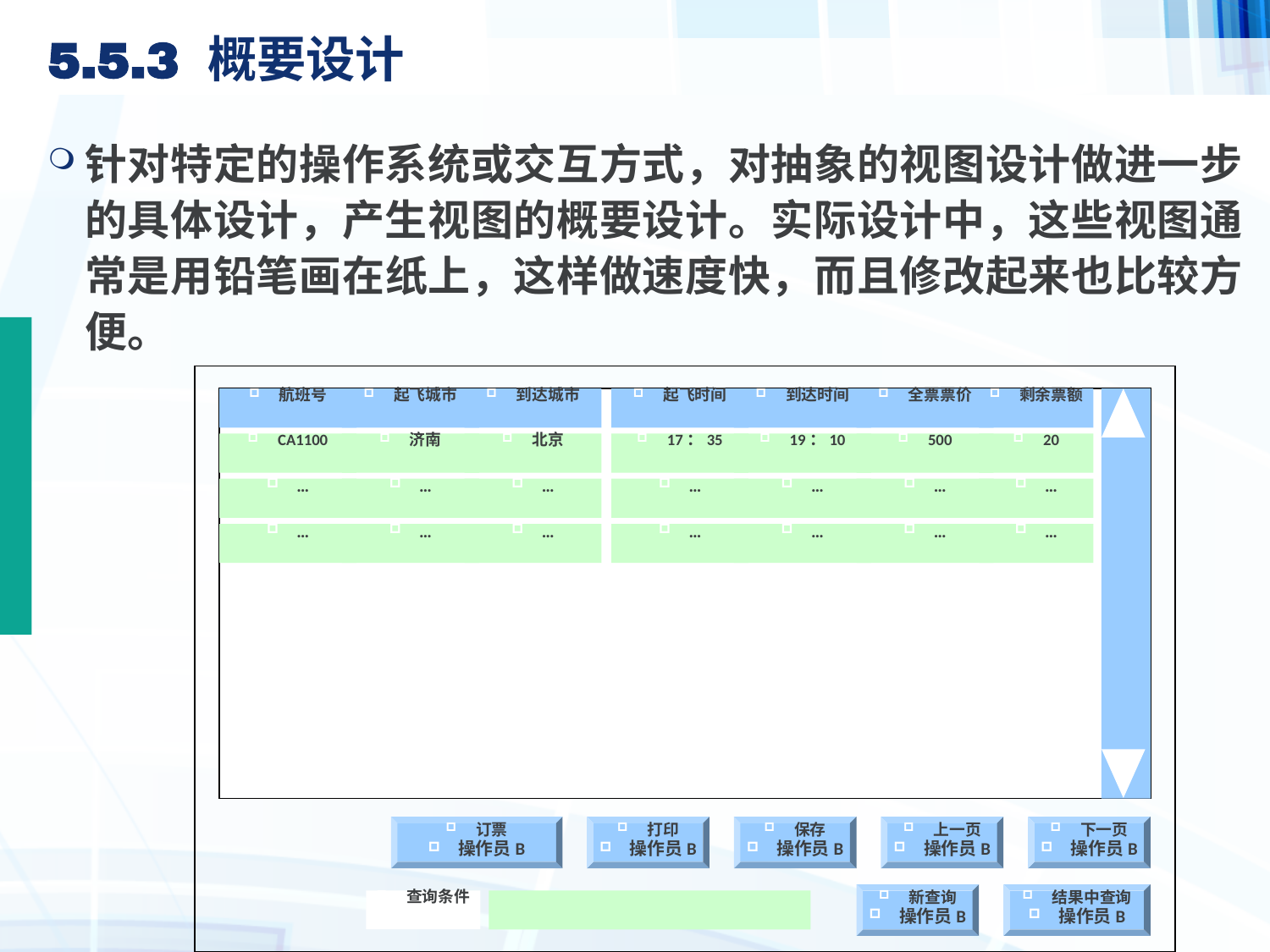

# 5.5.3 概要设计
针对特定的操作系统或交互方式，对抽象的视图设计做进一步的具体设计，产生视图的概要设计。实际设计中，这些视图通常是用铅笔画在纸上，这样做速度快，而且修改起来也比较方便。

航班号
起飞城市
到达城市
起飞时间
到达时间
全票票价
剩余票额

CA1100
济南
北京
17：35
19：10
500
20

…
…
…
…
…
…
…

…
…
…
…
…
…
…

查询条件
订票
操作员B
打印
操作员B
保存
操作员B
上一页
操作员B
下一页
操作员B
新查询
操作员B
结果中查询
操作员B